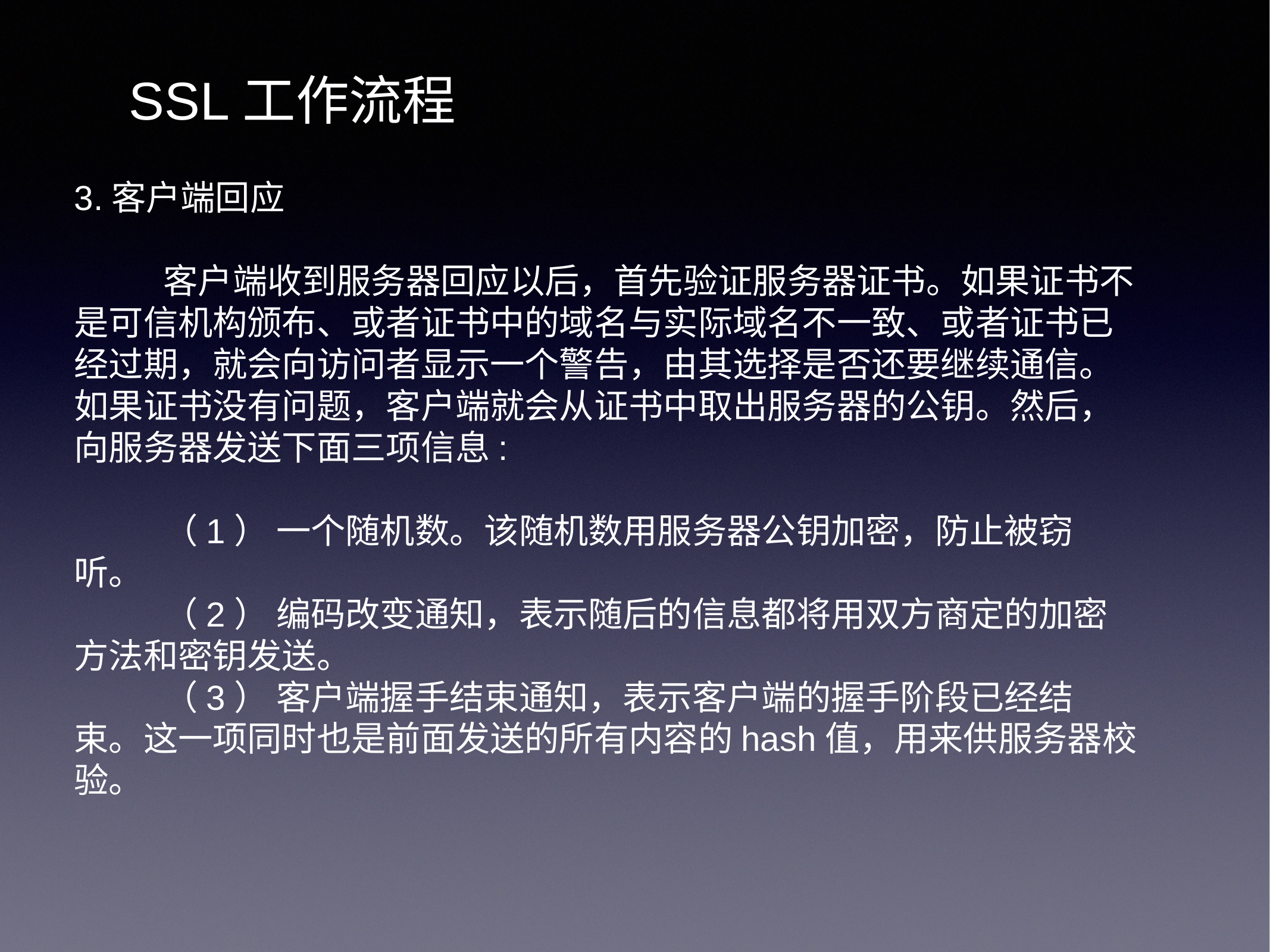

# SSL工作流程
3.客户端回应

	客户端收到服务器回应以后，首先验证服务器证书。如果证书不是可信机构颁布、或者证书中的域名与实际域名不一致、或者证书已经过期，就会向访问者显示一个警告，由其选择是否还要继续通信。
如果证书没有问题，客户端就会从证书中取出服务器的公钥。然后，向服务器发送下面三项信息:

	（1） 一个随机数。该随机数用服务器公钥加密，防止被窃听。
	（2） 编码改变通知，表示随后的信息都将用双方商定的加密方法和密钥发送。
	（3） 客户端握手结束通知，表示客户端的握手阶段已经结束。这一项同时也是前面发送的所有内容的hash值，用来供服务器校验。